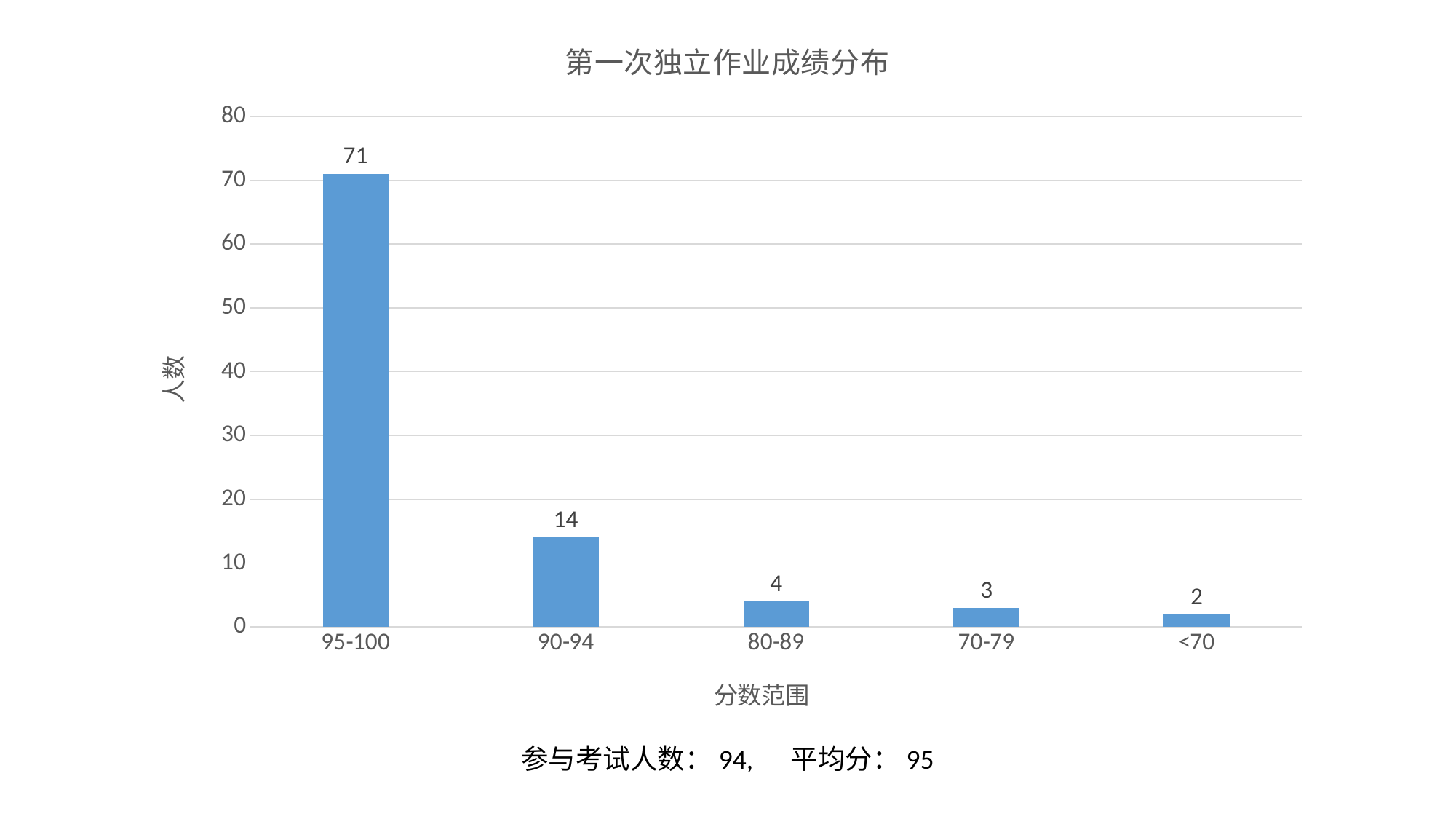

### Chart: 第一次独立作业成绩分布

| Category |  |
|---|---|
| 95-100 | 71.0 |
| 90-94 | 14.0 |
| 80-89 | 4.0 |
| 70-79 | 3.0 |
| <70 | 2.0 |
参与考试人数：94,     平均分：95